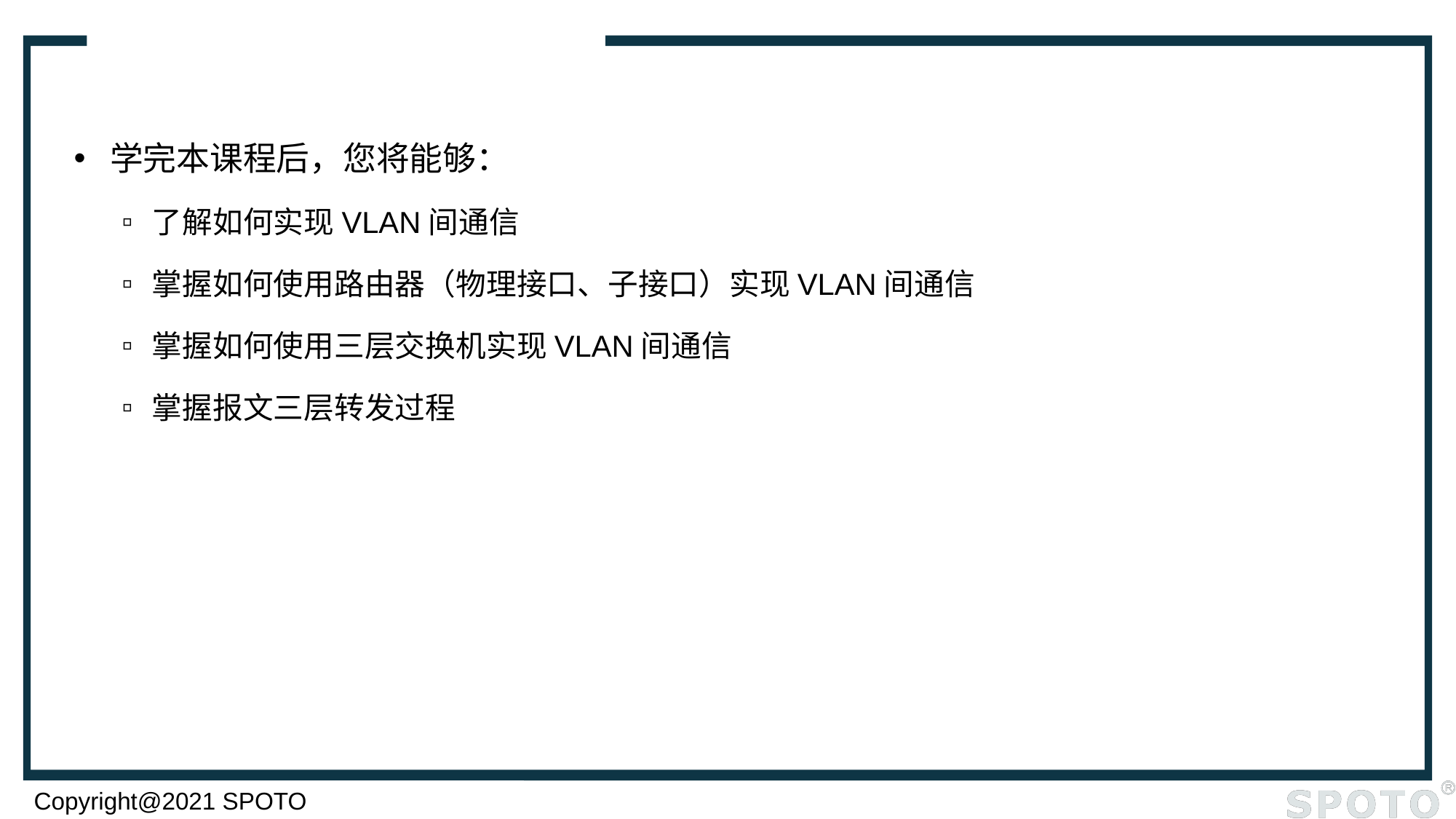

#
学完本课程后，您将能够：
了解如何实现VLAN间通信
掌握如何使用路由器（物理接口、子接口）实现VLAN间通信
掌握如何使用三层交换机实现VLAN间通信
掌握报文三层转发过程